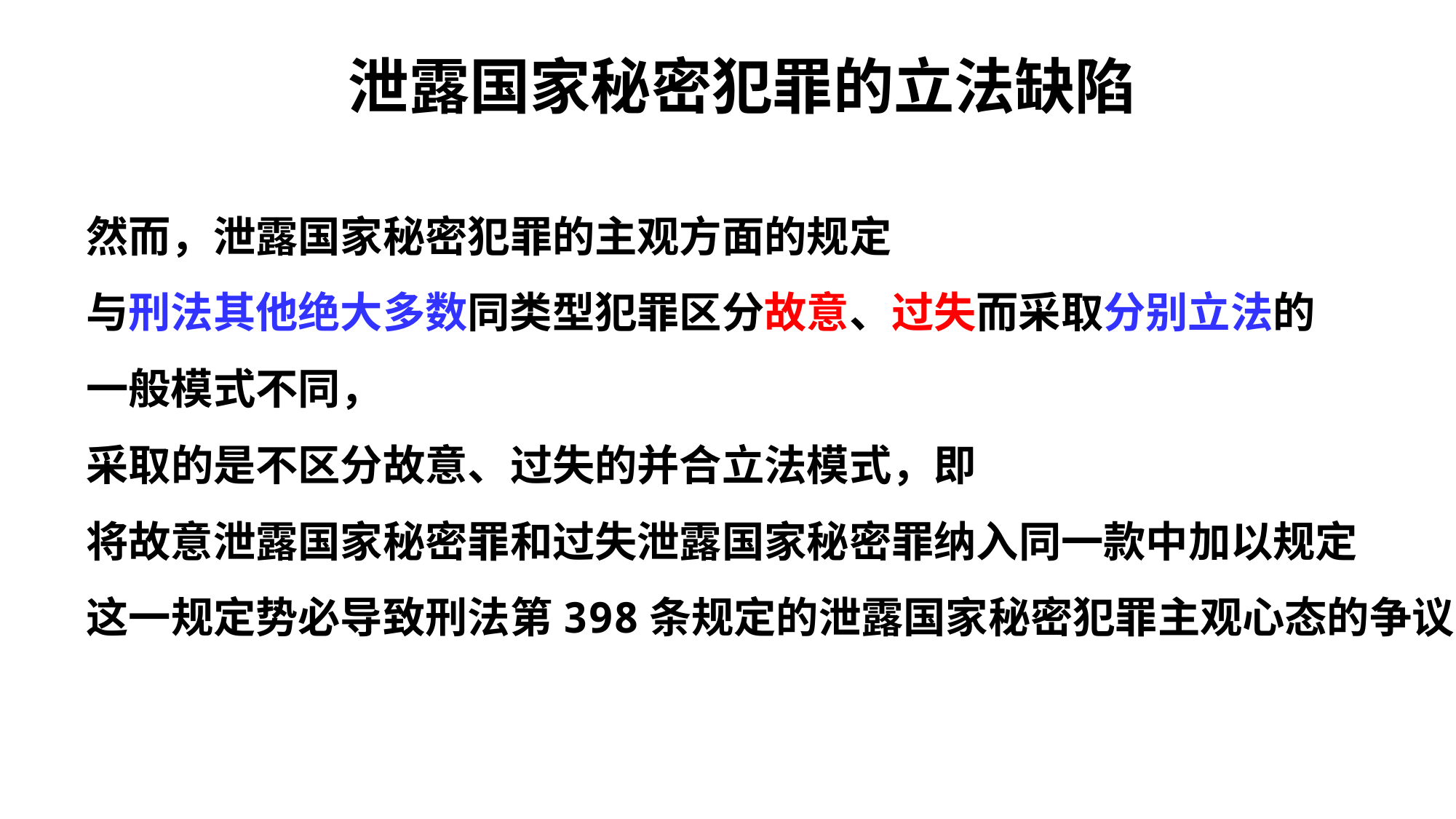

# 泄露国家秘密犯罪的立法缺陷
然而，泄露国家秘密犯罪的主观方面的规定
与刑法其他绝大多数同类型犯罪区分故意、过失而采取分别立法的
一般模式不同，
采取的是不区分故意、过失的并合立法模式，即
将故意泄露国家秘密罪和过失泄露国家秘密罪纳入同一款中加以规定
这一规定势必导致刑法第398条规定的泄露国家秘密犯罪主观心态的争议